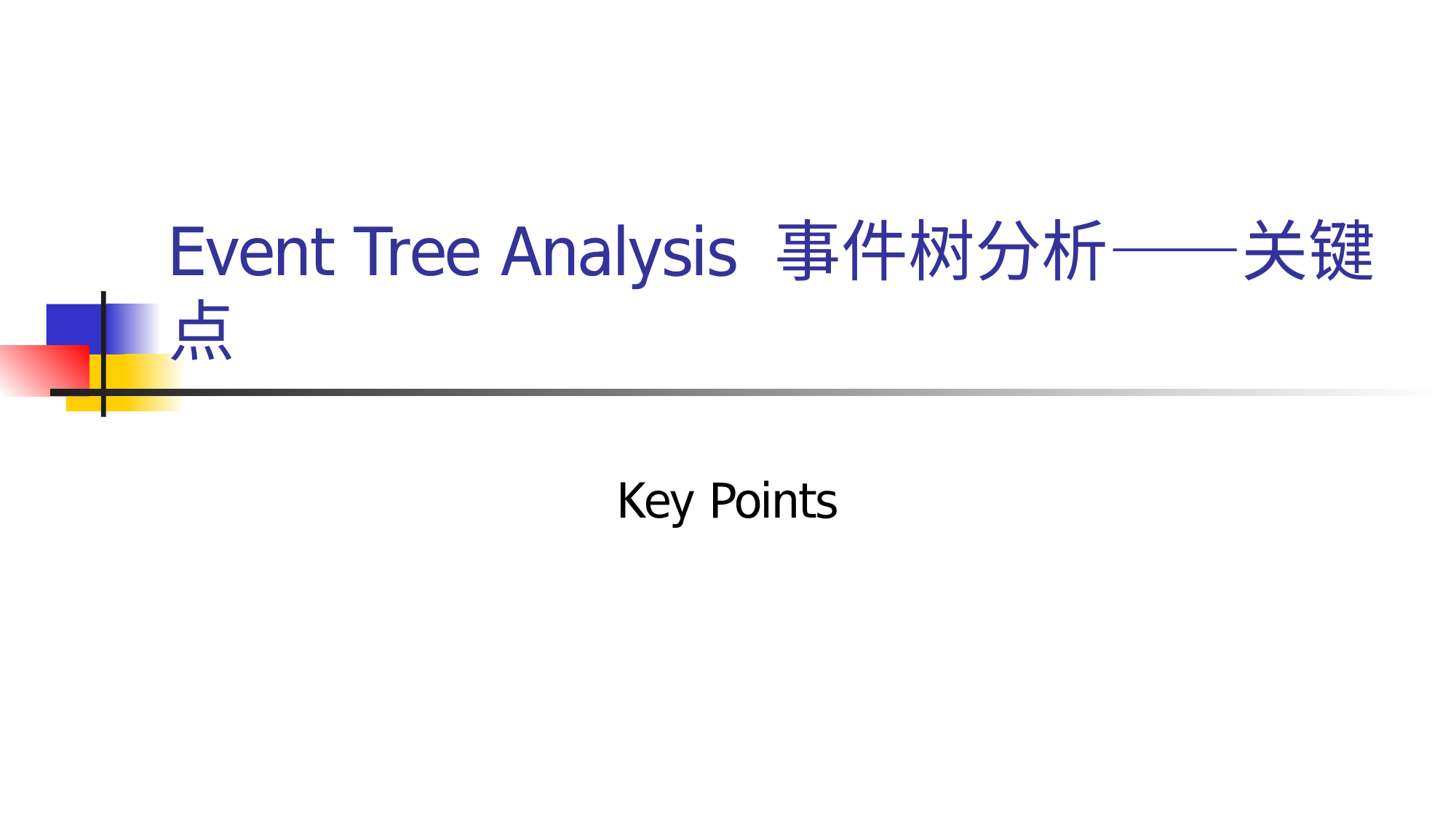

# Event Tree Analysis 事件树分析——关键点
Key Points